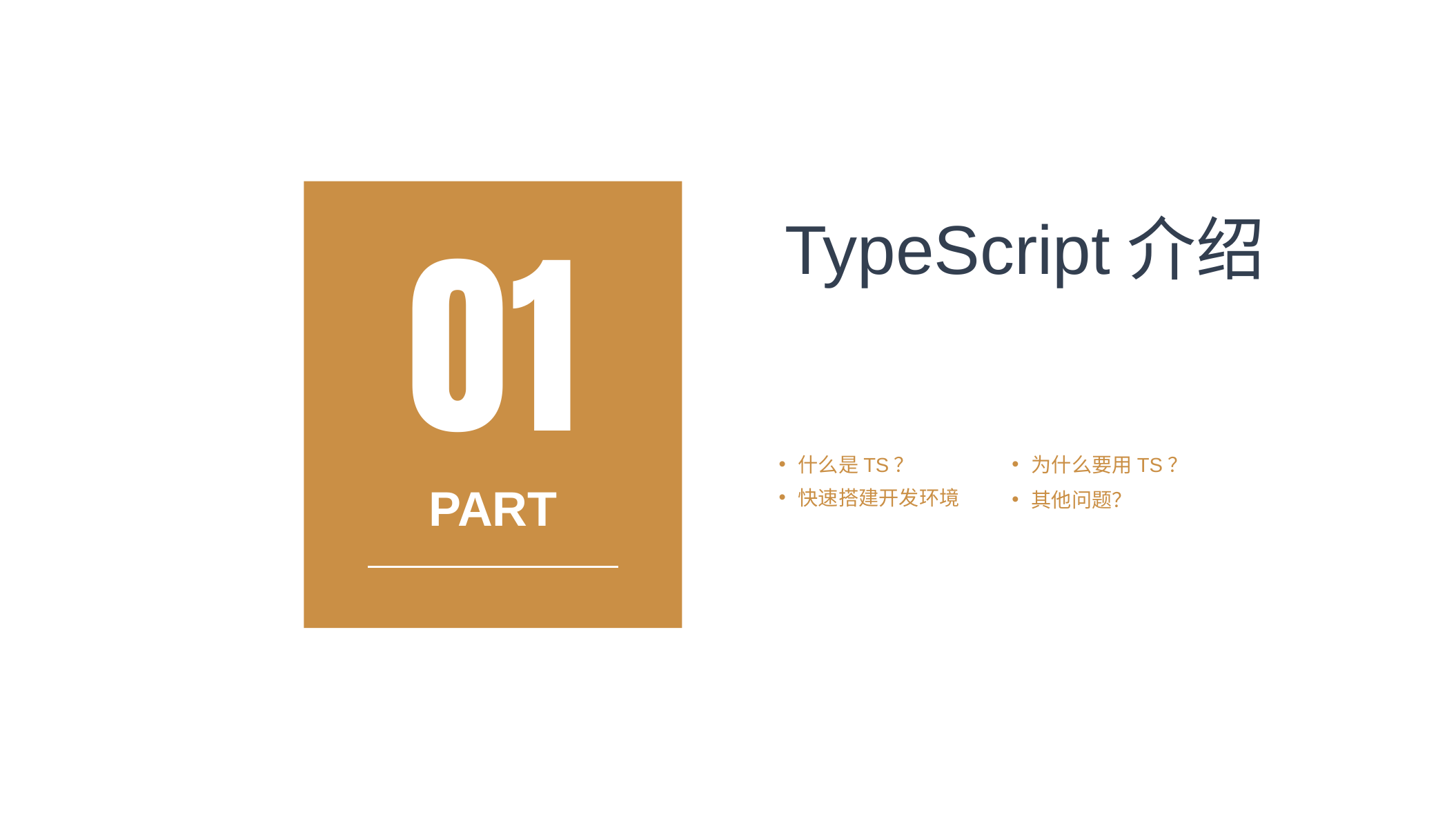

TypeScript介绍
01
什么是TS？
为什么要用TS？
PART
快速搭建开发环境
其他问题？